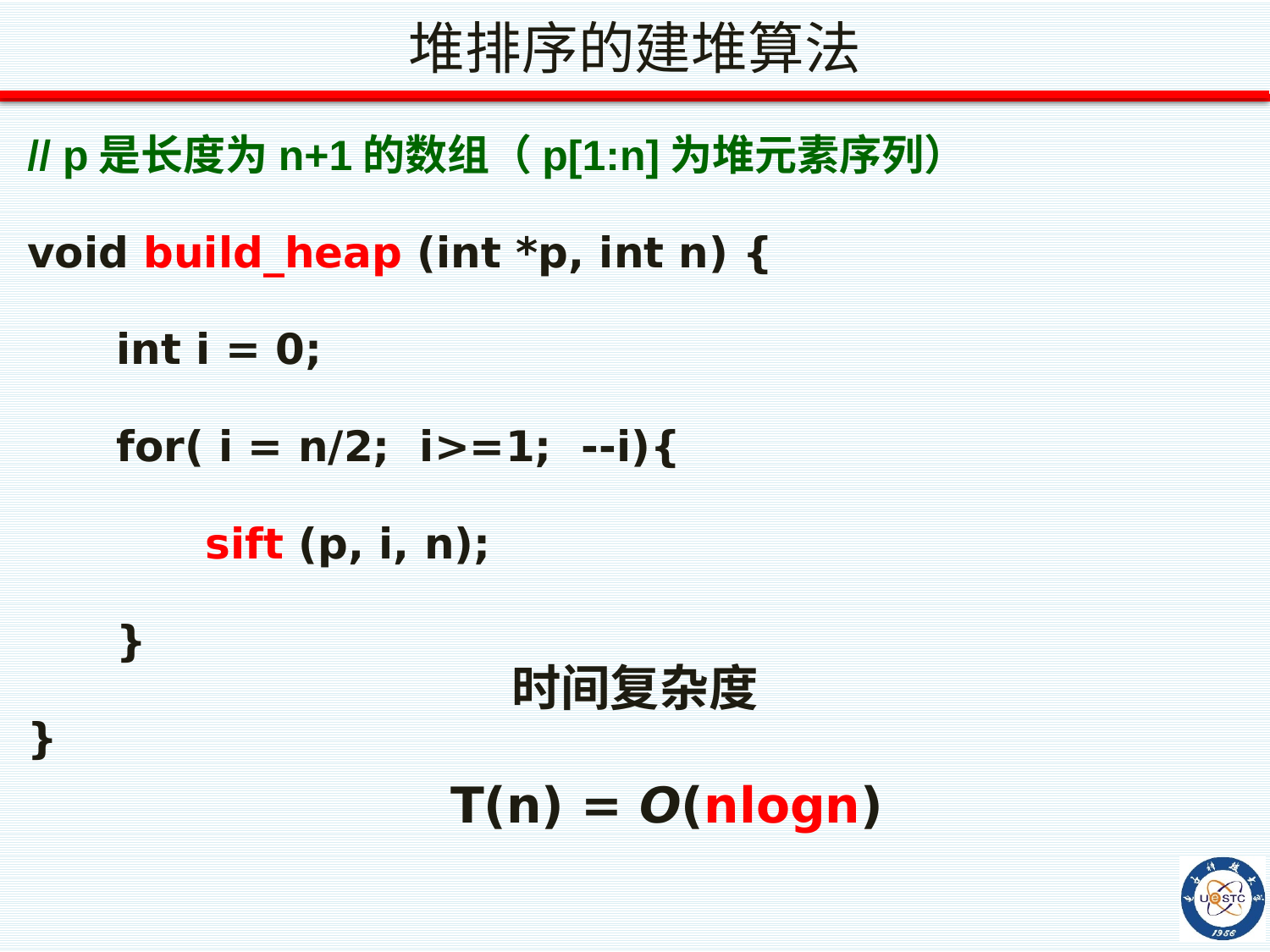

堆排序的建堆算法
// p是长度为n+1的数组（p[1:n]为堆元素序列）
void build_heap (int *p, int n) {
      int i = 0;
      for( i = n/2;  i>=1;  --i){
            sift (p, i, n);
      }
}
时间复杂度
T(n) = O(nlogn)